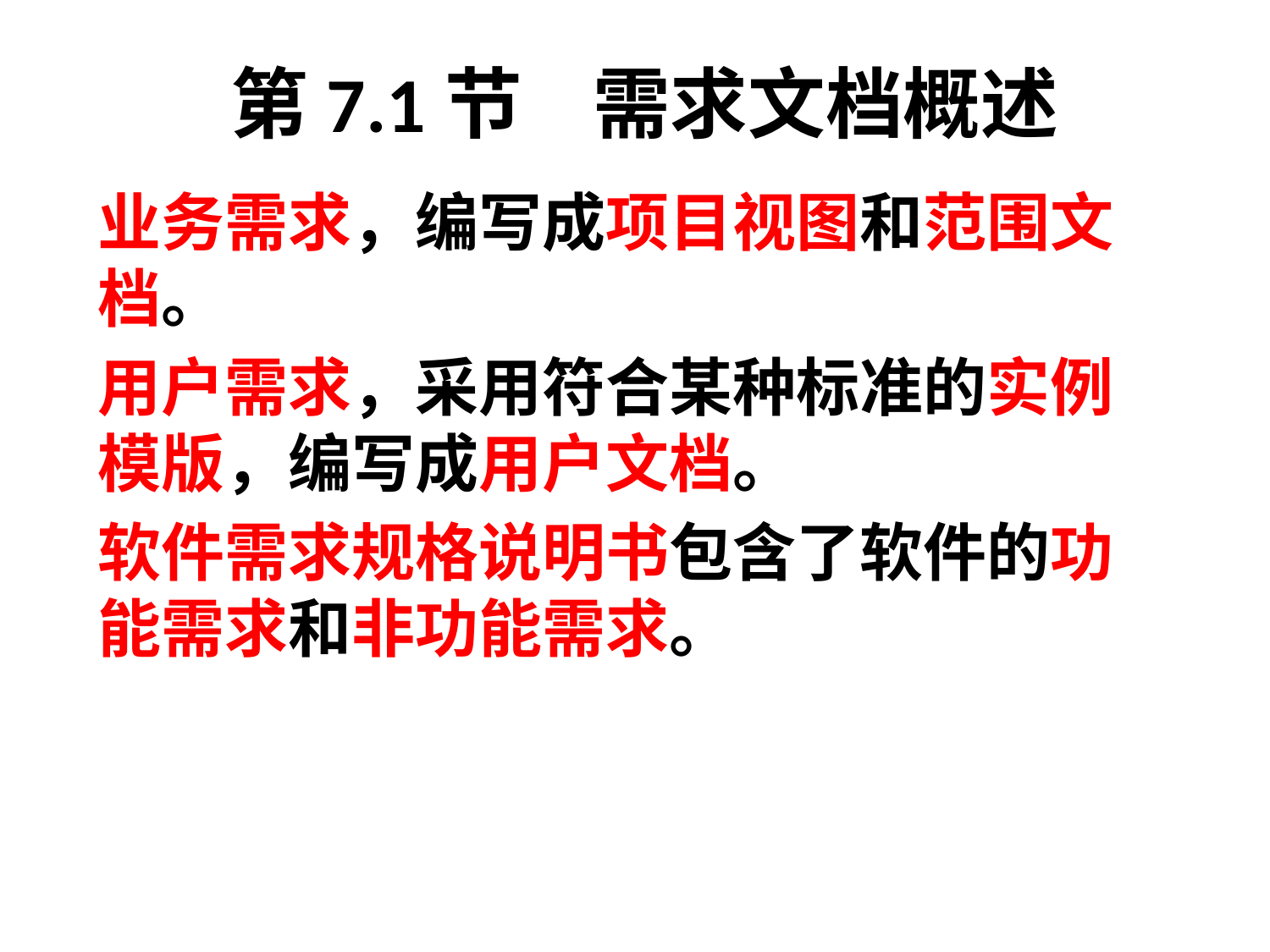

# 第7.1节    需求文档概述
业务需求，编写成项目视图和范围文档。
用户需求，采用符合某种标准的实例模版，编写成用户文档。
软件需求规格说明书包含了软件的功能需求和非功能需求。